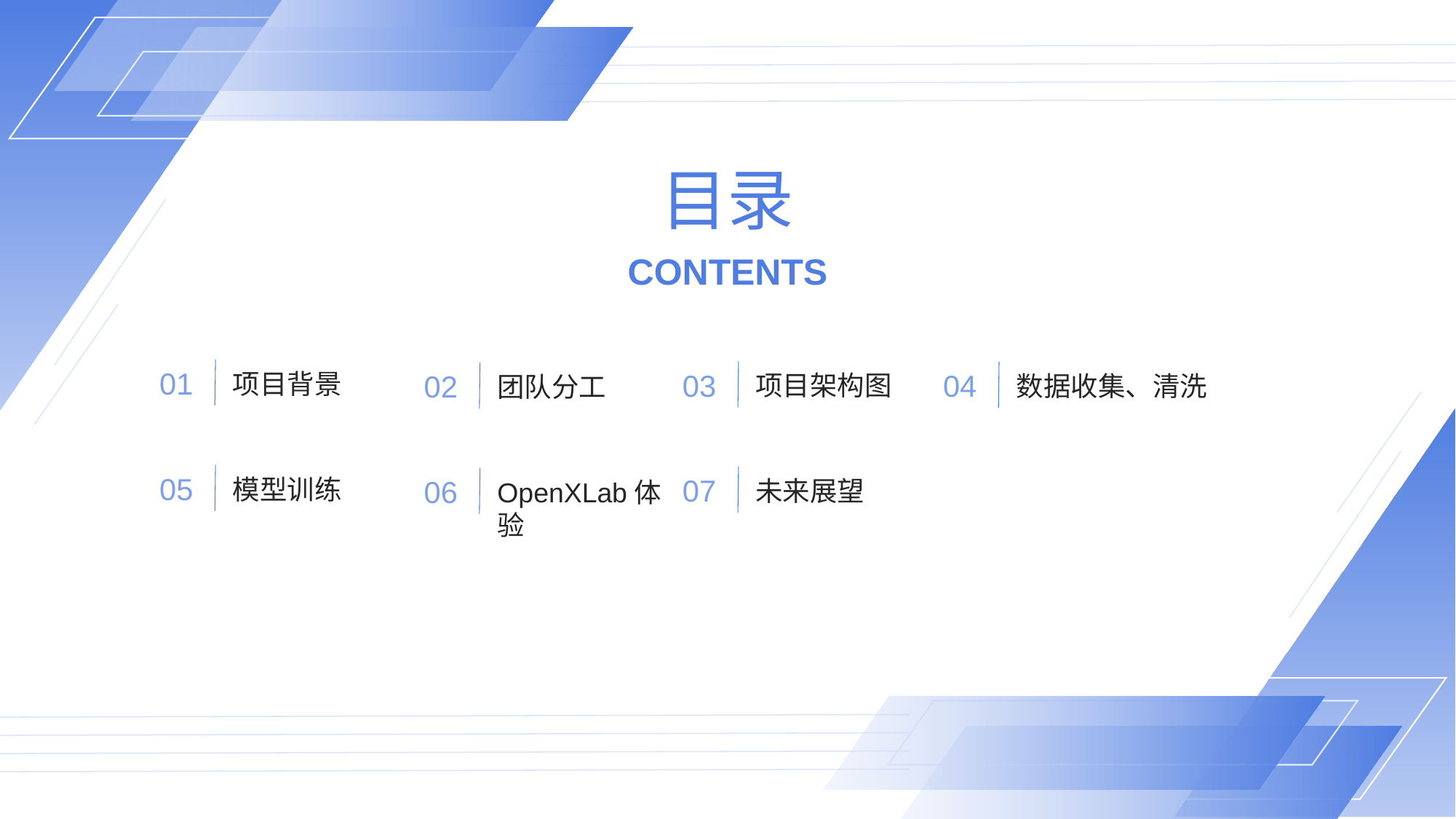

目录
CONTENTS
01
项目背景
03
项目架构图
04
数据收集、清洗
02
团队分工
06
OpenXLab体验

05
模型训练
07
未来展望